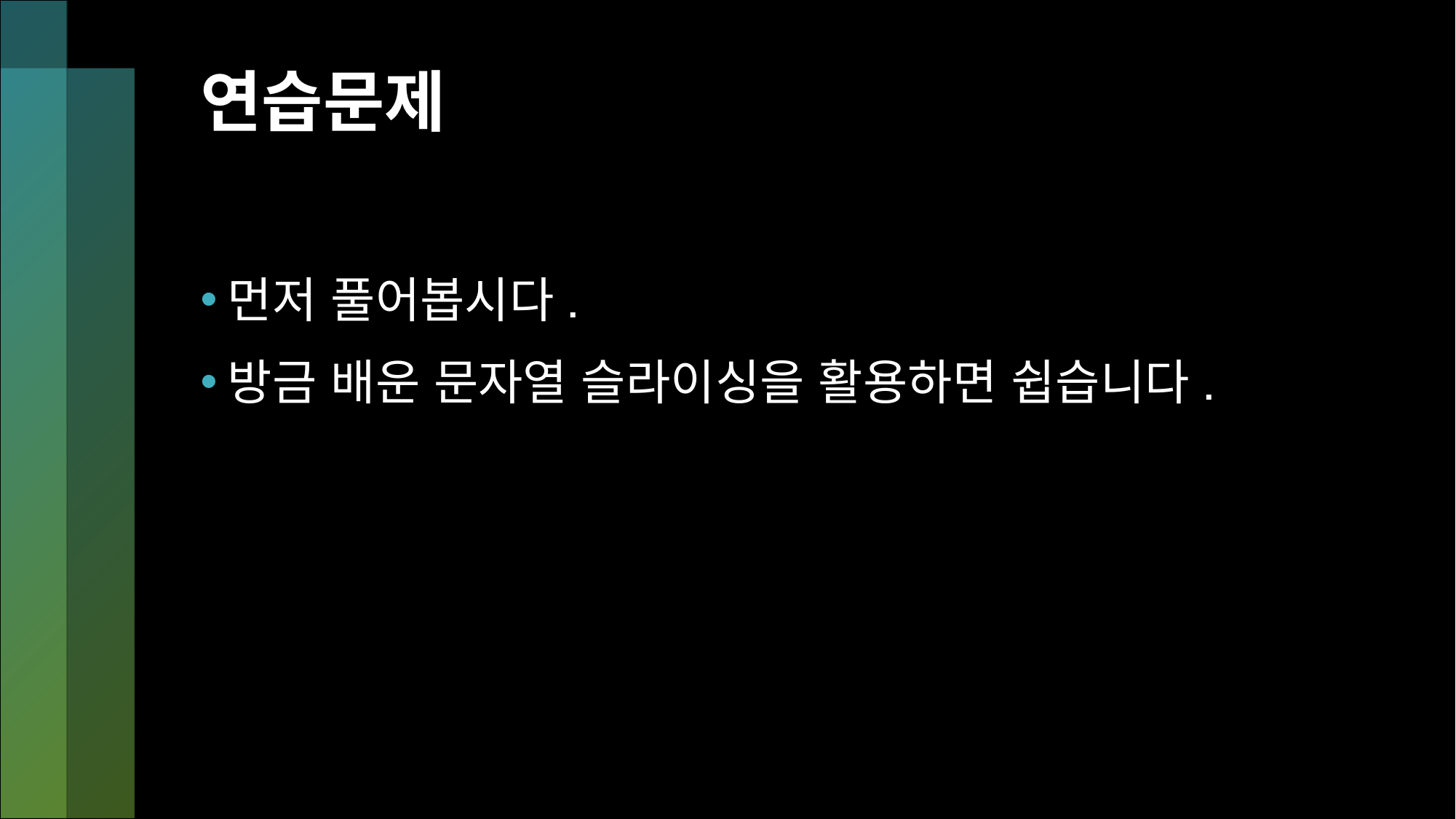

# 연습문제
먼저 풀어봅시다.
방금 배운 문자열 슬라이싱을 활용하면 쉽습니다.